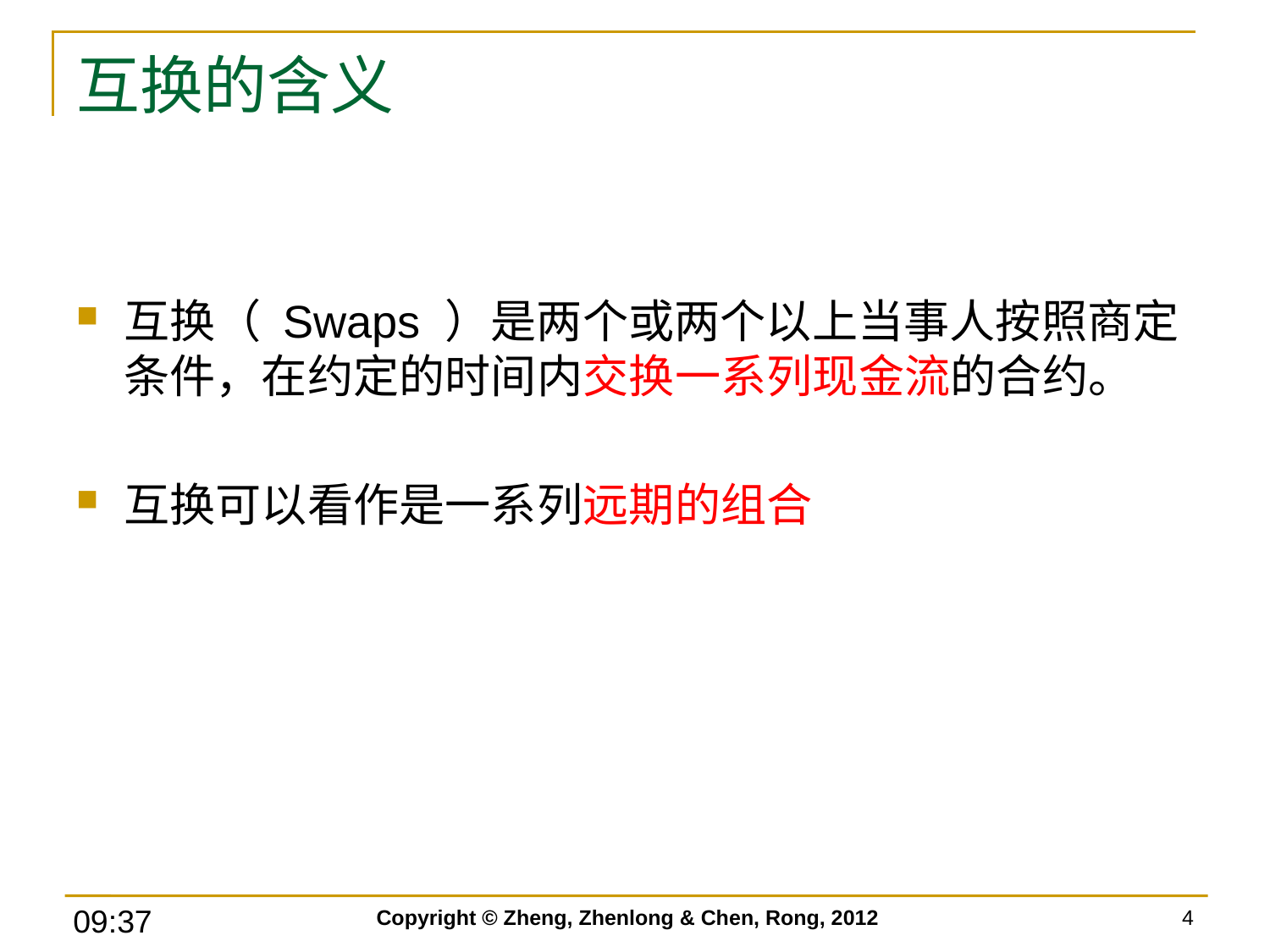

# 互换的含义

互换（ Swaps ）是两个或两个以上当事人按照商定条件，在约定的时间内交换一系列现金流的合约。

互换可以看作是一系列远期的组合
Copyright © Zheng, Zhenlong & Chen, Rong, 2012
4